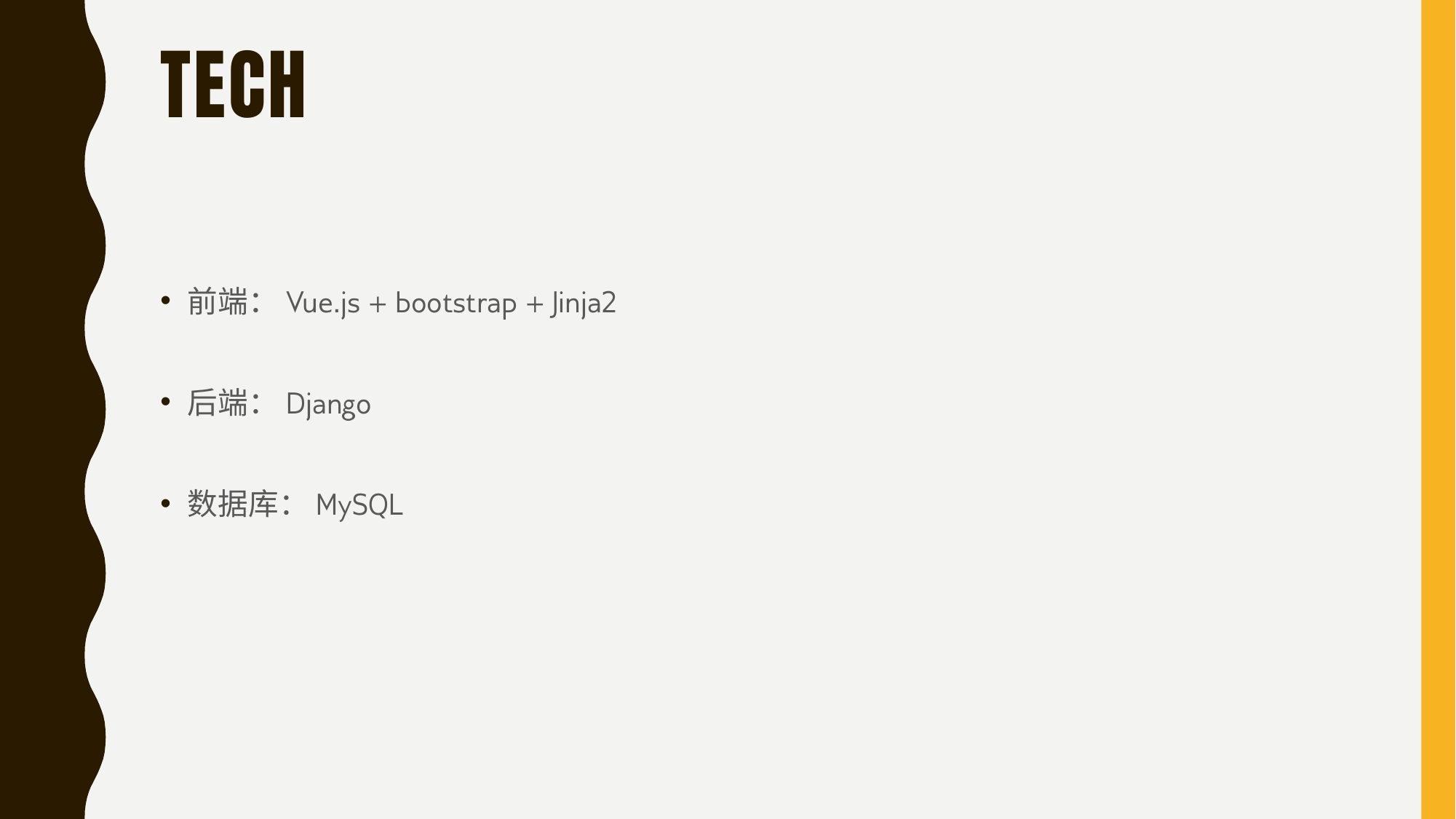

# Tech
前端：Vue.js + bootstrap + Jinja2

后端：Django

数据库：MySQL